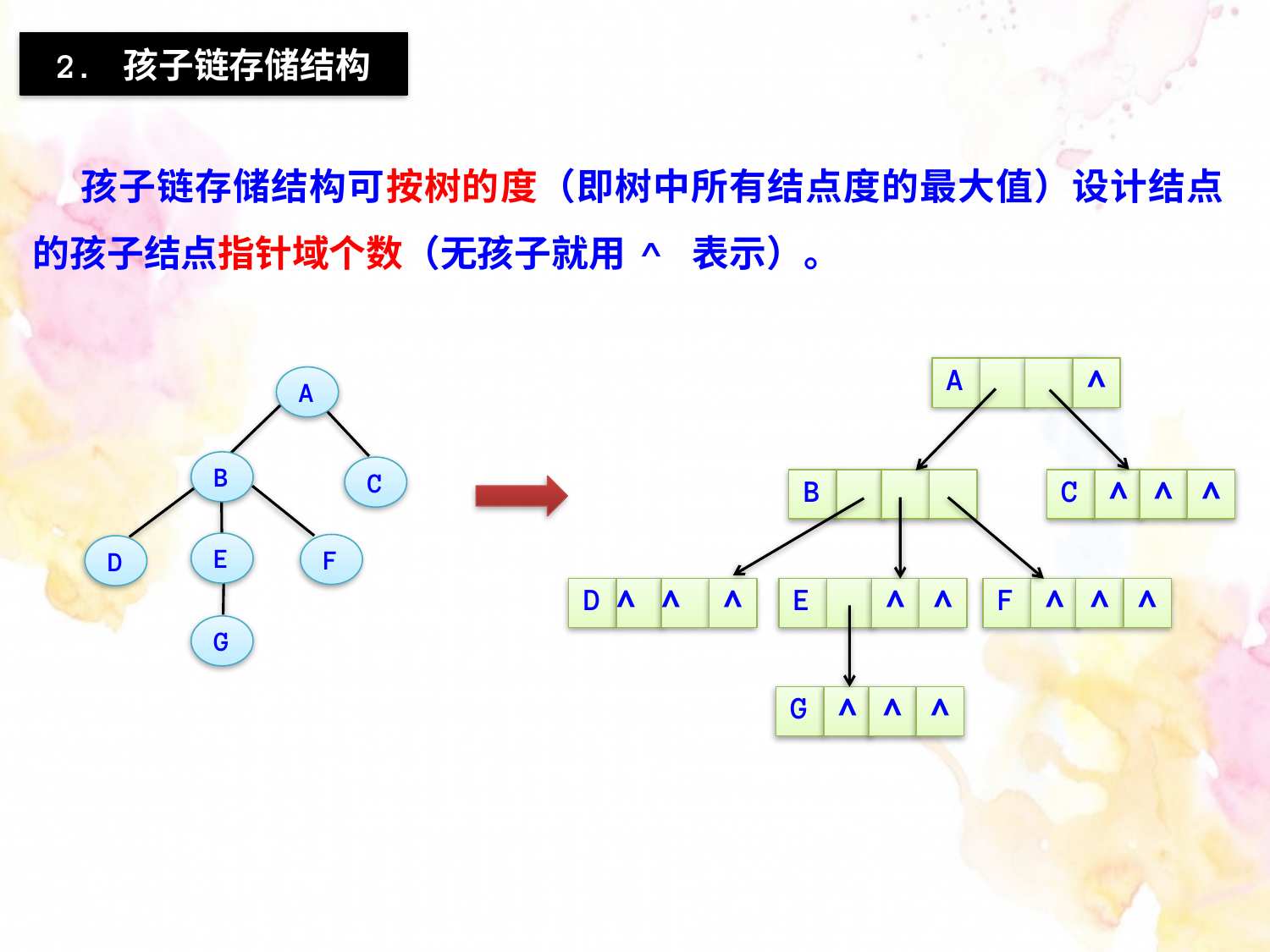

2. 孩子链存储结构
    孩子链存储结构可按树的度（即树中所有结点度的最大值）设计结点的孩子结点指针域个数（无孩子就用 ^ 表示）。
A

∧

B

C
∧

∧

∧

D
∧
∧
∧
E

∧

∧
F
∧

∧

∧

G
∧

∧

∧
A

B
C

E
F
D

G